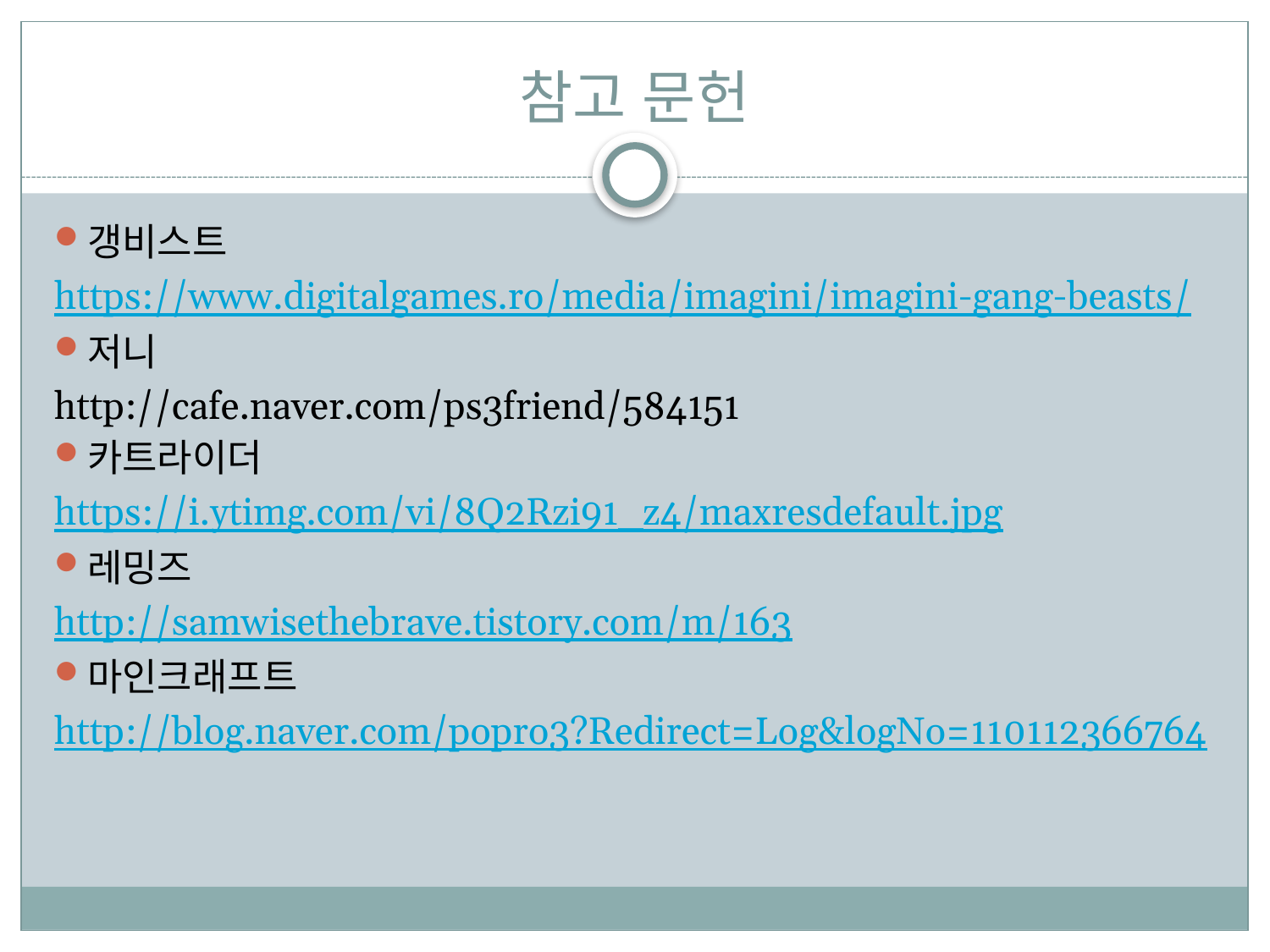

# 참고 문헌
갱비스트
https://www.digitalgames.ro/media/imagini/imagini-gang-beasts/
저니
http://cafe.naver.com/ps3friend/584151
카트라이더
https://i.ytimg.com/vi/8Q2Rzi91_z4/maxresdefault.jpg
레밍즈
http://samwisethebrave.tistory.com/m/163
마인크래프트
http://blog.naver.com/popro3?Redirect=Log&logNo=110112366764